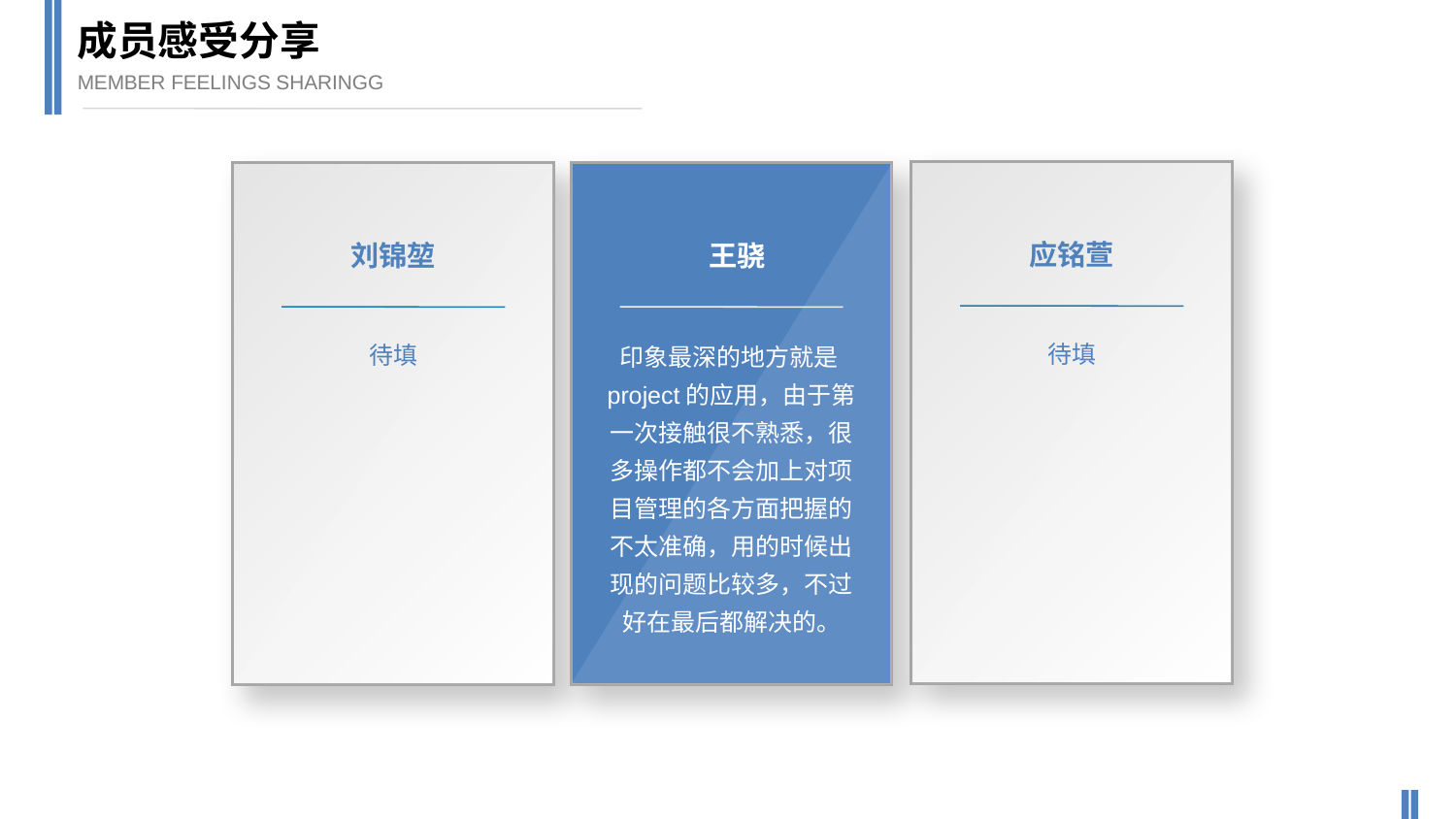

成员感受分享
MEMBER FEELINGS SHARINGG

应铭萱

待填

刘锦堃

待填

王骁

印象最深的地方就是project的应用，由于第一次接触很不熟悉，很多操作都不会加上对项目管理的各方面把握的不太准确，用的时候出现的问题比较多，不过好在最后都解决的。